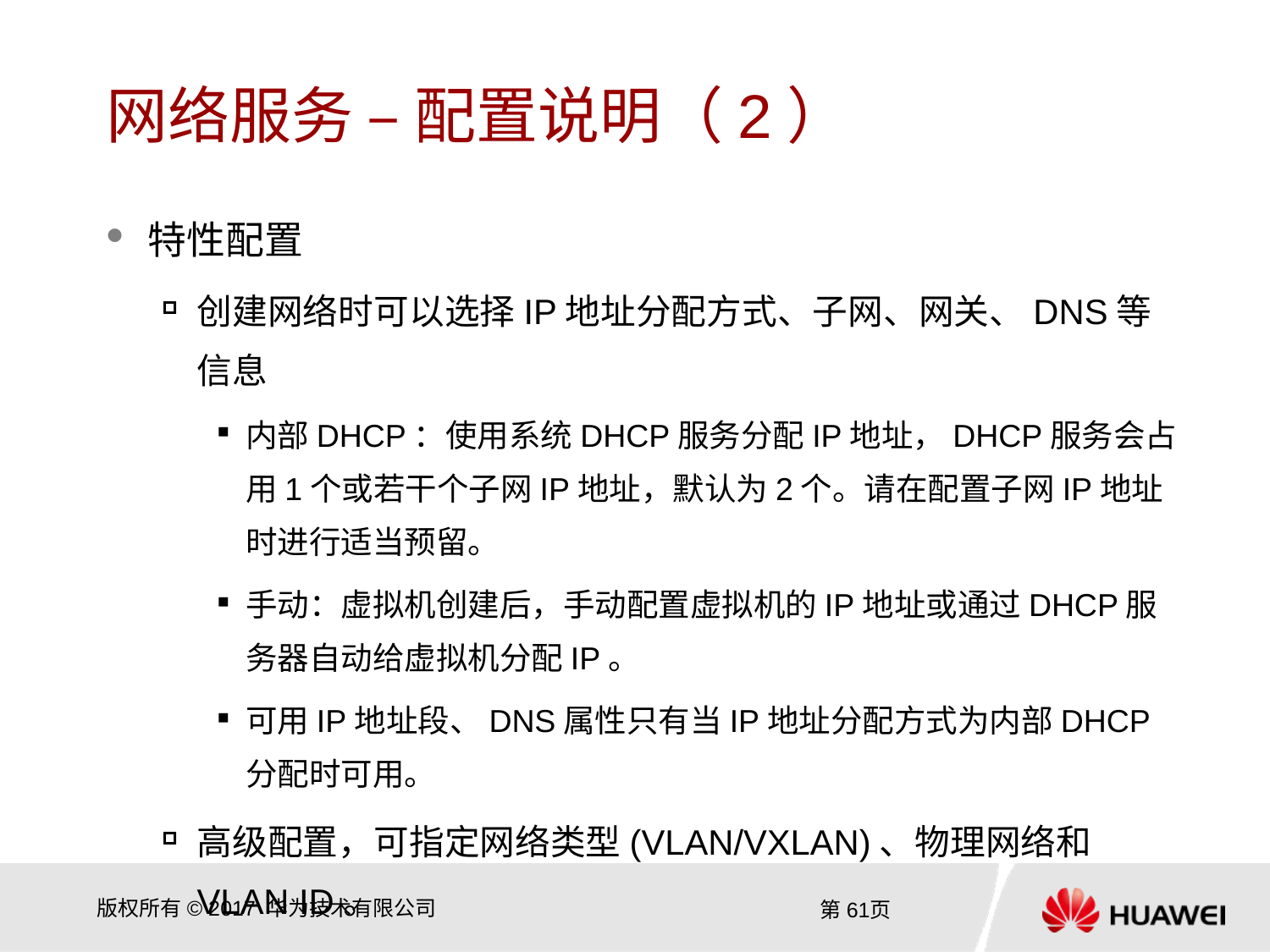

# 网络服务 – 配置说明（2）
特性配置
创建网络时可以选择IP地址分配方式、子网、网关、DNS等信息
内部DHCP：使用系统DHCP服务分配IP地址，DHCP服务会占用1个或若干个子网IP地址，默认为2个。请在配置子网IP地址时进行适当预留。
手动：虚拟机创建后，手动配置虚拟机的IP地址或通过DHCP服务器自动给虚拟机分配IP。
可用IP地址段、DNS属性只有当IP地址分配方式为内部DHCP分配时可用。
高级配置，可指定网络类型(VLAN/VXLAN)、物理网络和VLAN ID。